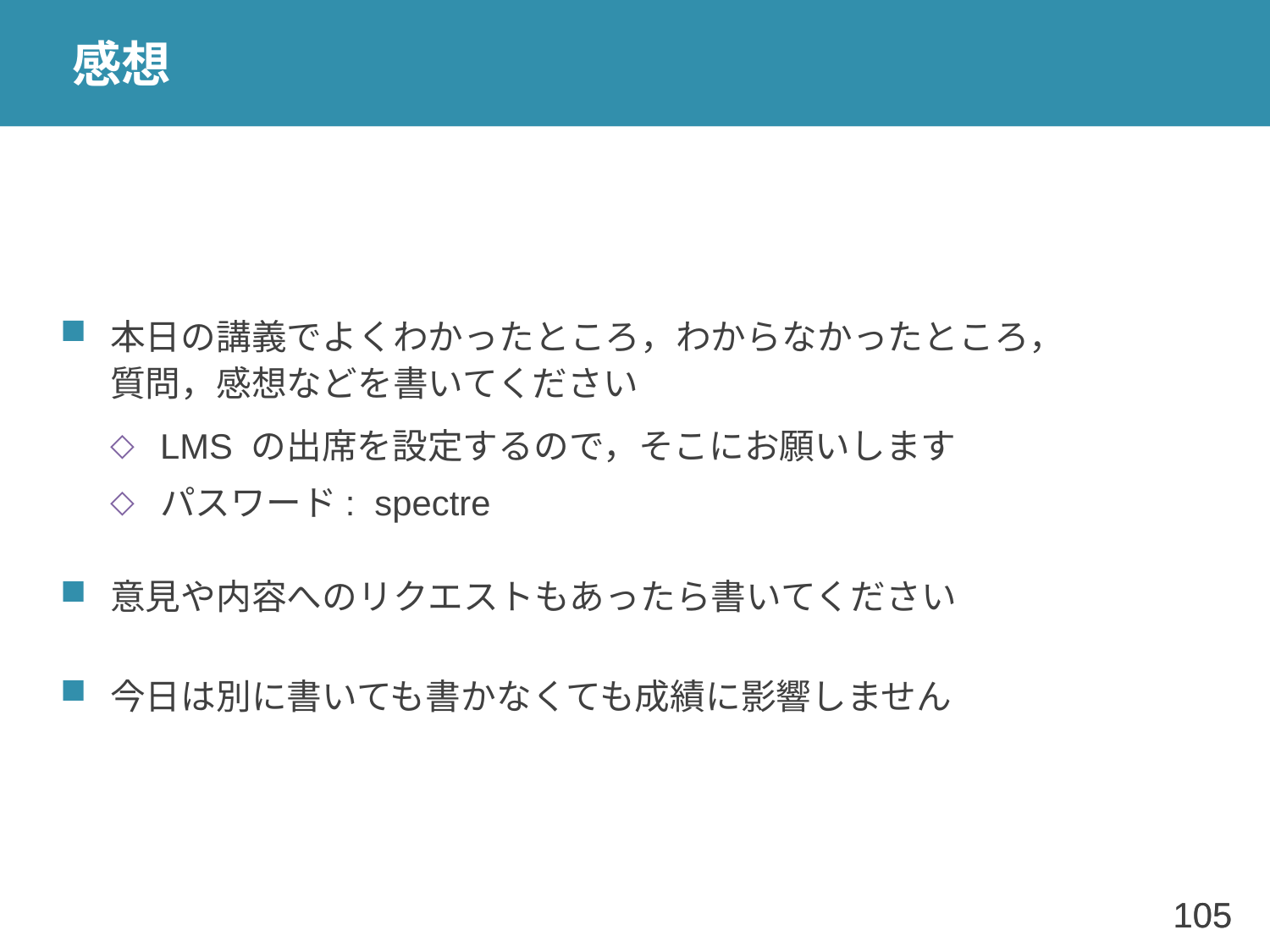

# 感想
本日の講義でよくわかったところ，わからなかったところ，
質問，感想などを書いてください
LMS の出席を設定するので，そこにお願いします
パスワード:  spectre
意見や内容へのリクエストもあったら書いてください
今日は別に書いても書かなくても成績に影響しません